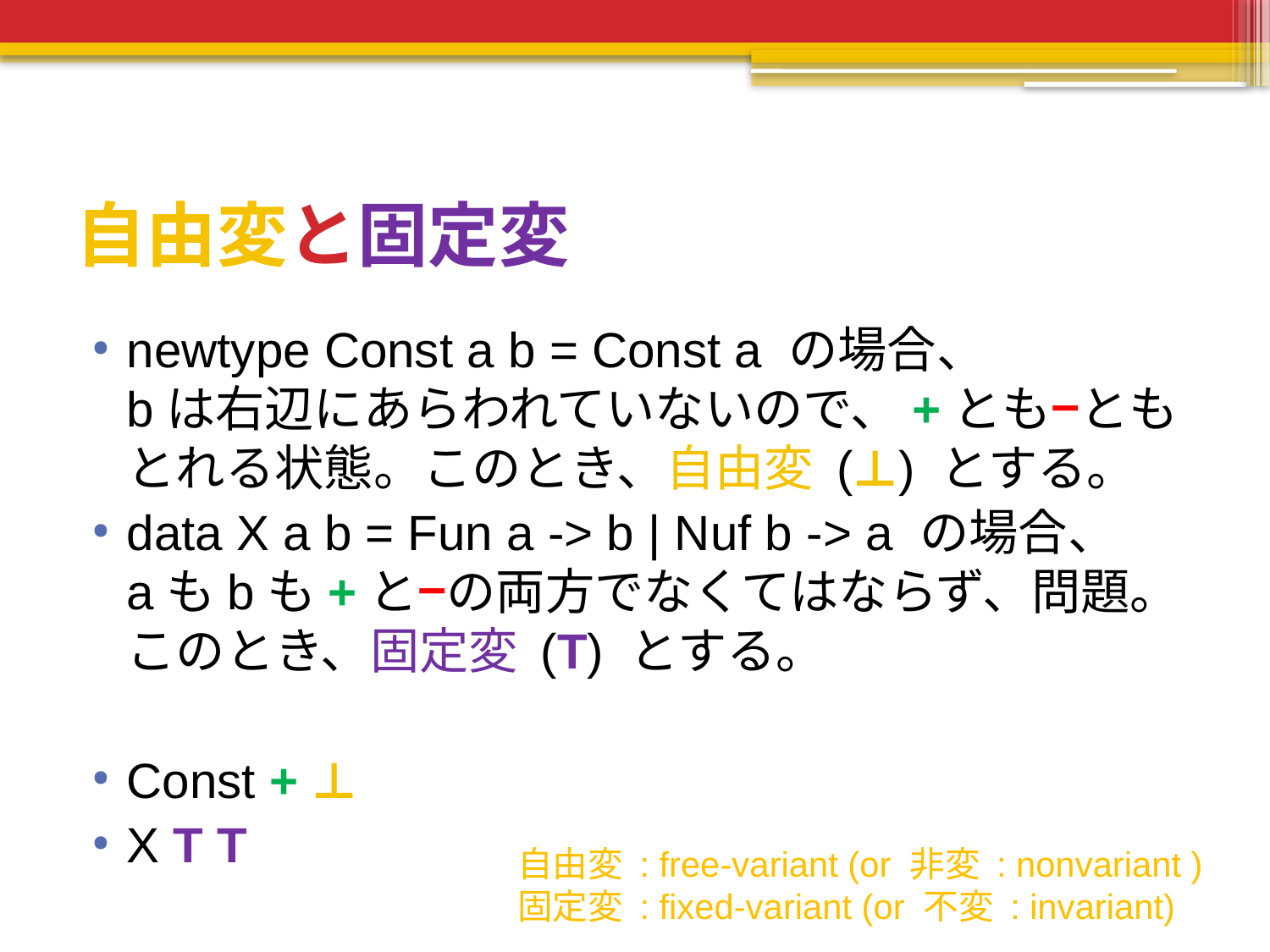

# 自由変と固定変
newtype Const a b = Const a の場合、
bは右辺にあらわれていないので、+とも−ともとれる状態。このとき、自由変 (⊥) とする。
data X a b = Fun a -> b | Nuf b -> a の場合、
aもbも+と−の両方でなくてはならず、問題。
このとき、固定変 (T) とする。

Const + ⊥
X T T
自由変 : free-variant (or 非変 : nonvariant )
固定変 : fixed-variant (or 不変 : invariant)